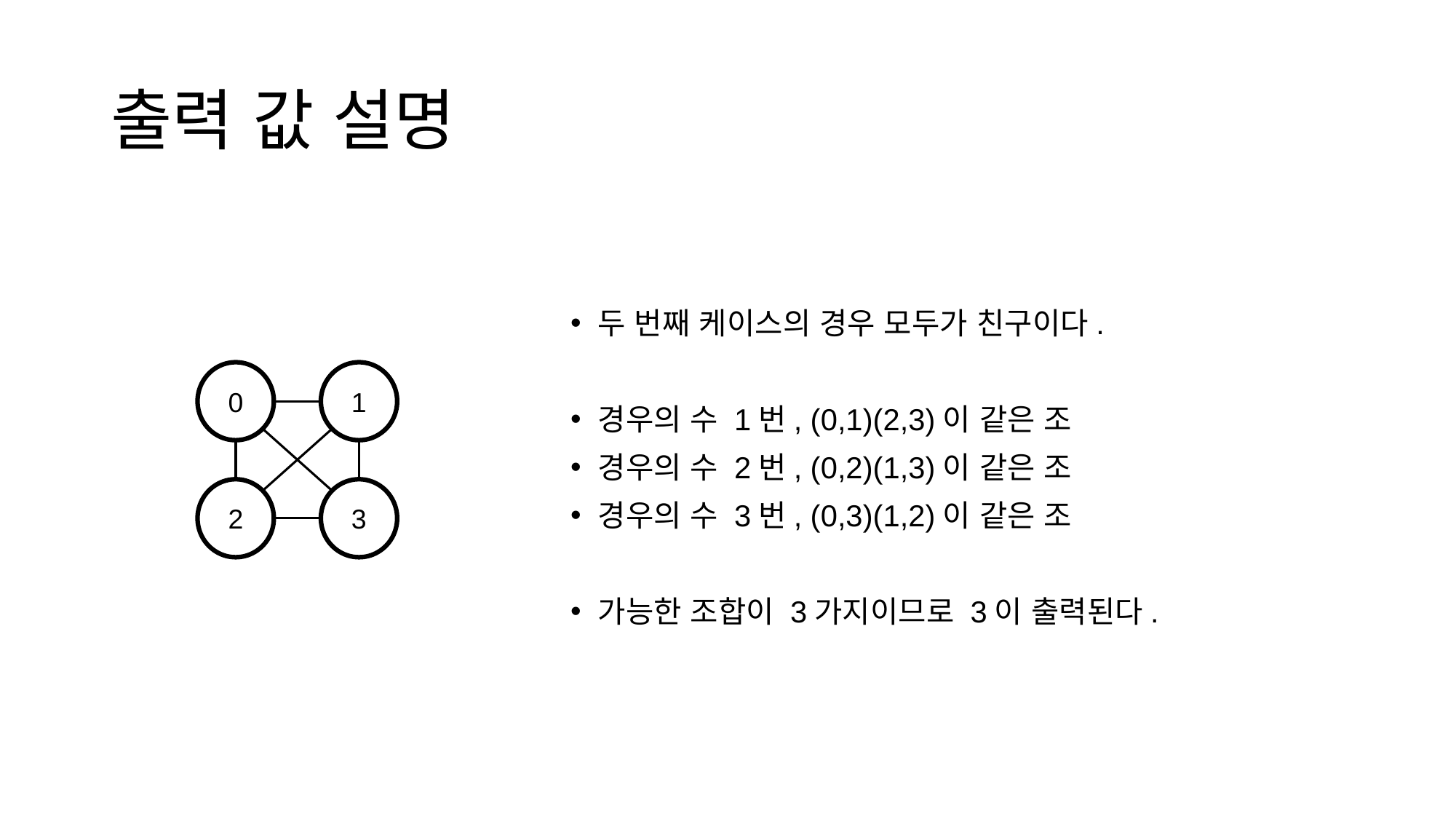

# 출력 값 설명
두 번째 케이스의 경우 모두가 친구이다.

경우의 수 1번, (0,1)(2,3)이 같은 조
경우의 수 2번, (0,2)(1,3)이 같은 조
경우의 수 3번, (0,3)(1,2)이 같은 조

가능한 조합이 3가지이므로 3이 출력된다.
0
1
3
2